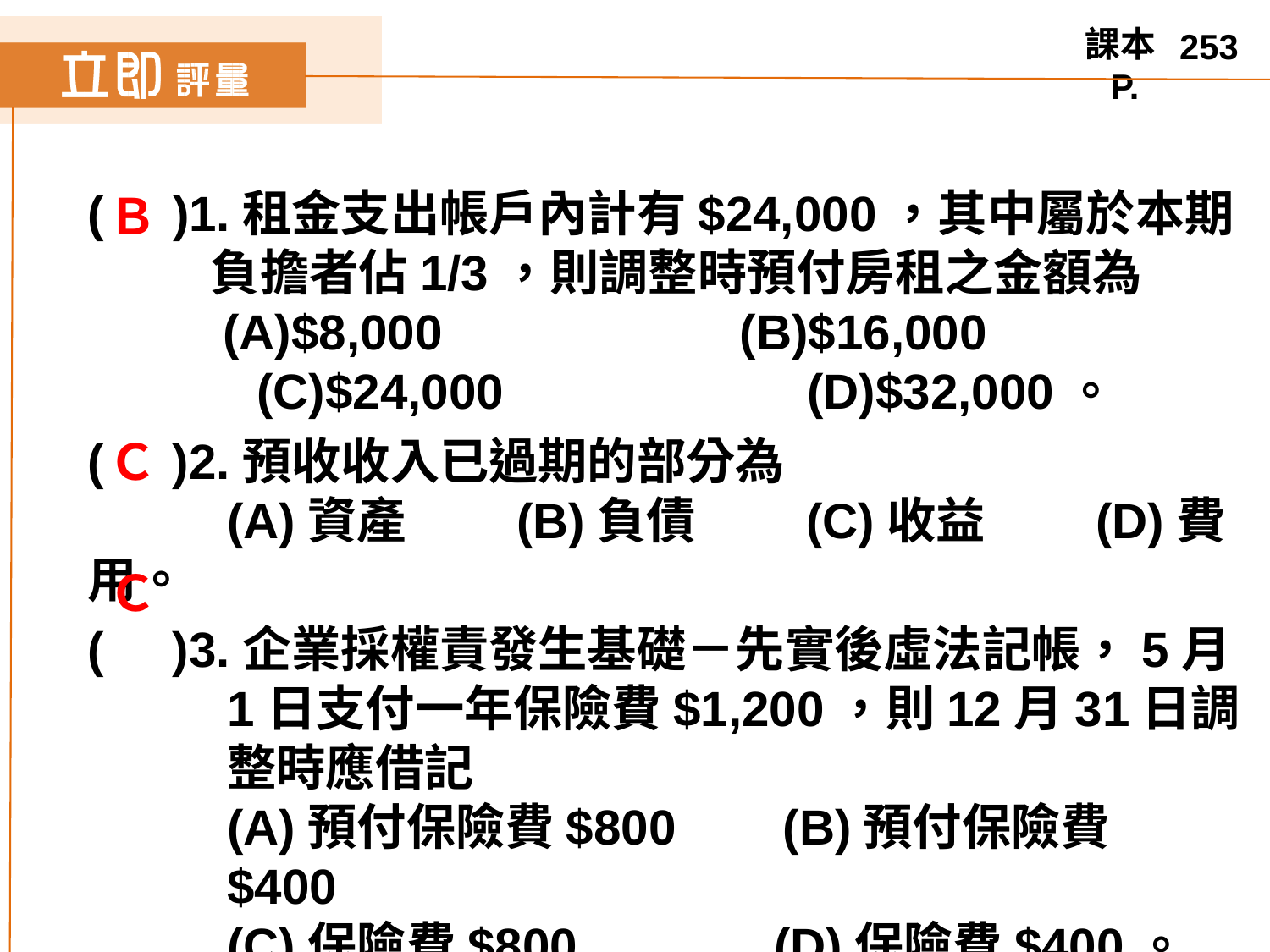

253
(     )1.租金支出帳戶內計有$24,000，其中屬於本期
           負擔者佔1/3，則調整時預付房租之金額為　
           (A)$8,000　                    (B)$16,000
       　(C)$24,000           　       (D)$32,000。
(     )2.預收收入已過期的部分為
       　(A)資產　　(B)負債　　(C)收益　　(D)費用。
(     )3.企業採權責發生基礎－先實後虛法記帳，5月1日支付一年保險費$1,200，則12月31日調整時應借記　
(A)預付保險費$800　   (B)預付保險費$400　
(C)保險費$800　           (D)保險費$400。
Ｂ
Ｃ
Ｃ